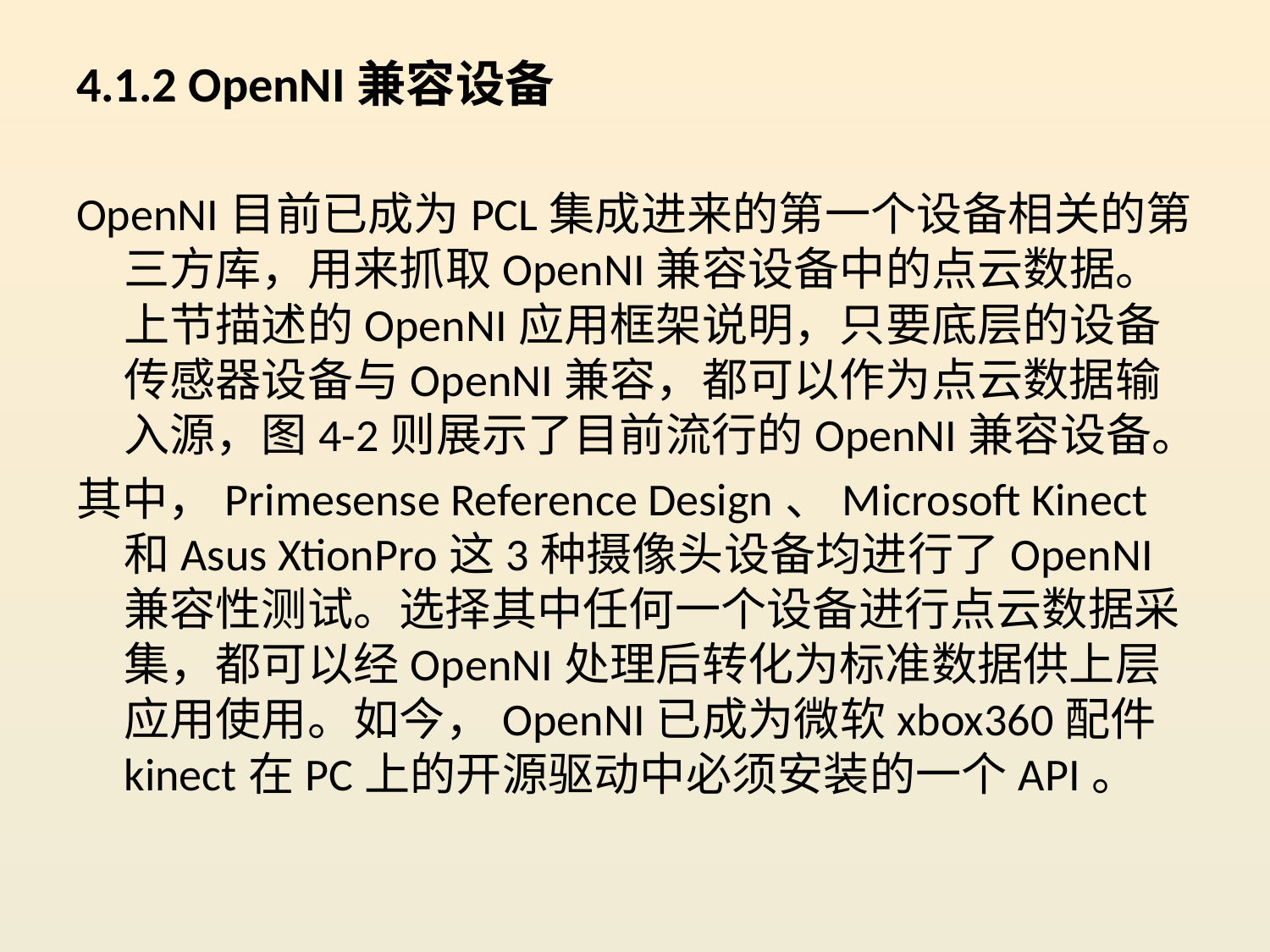

4.1.2 OpenNI兼容设备

OpenNI目前已成为PCL集成进来的第一个设备相关的第三方库，用来抓取OpenNI兼容设备中的点云数据。上节描述的OpenNI应用框架说明，只要底层的设备传感器设备与OpenNI兼容，都可以作为点云数据输入源，图4-2则展示了目前流行的OpenNI兼容设备。
其中，Primesense Reference Design、Microsoft Kinect和Asus XtionPro这3种摄像头设备均进行了OpenNI兼容性测试。选择其中任何一个设备进行点云数据采集，都可以经OpenNI处理后转化为标准数据供上层应用使用。如今，OpenNI已成为微软xbox360配件kinect在PC上的开源驱动中必须安装的一个API。